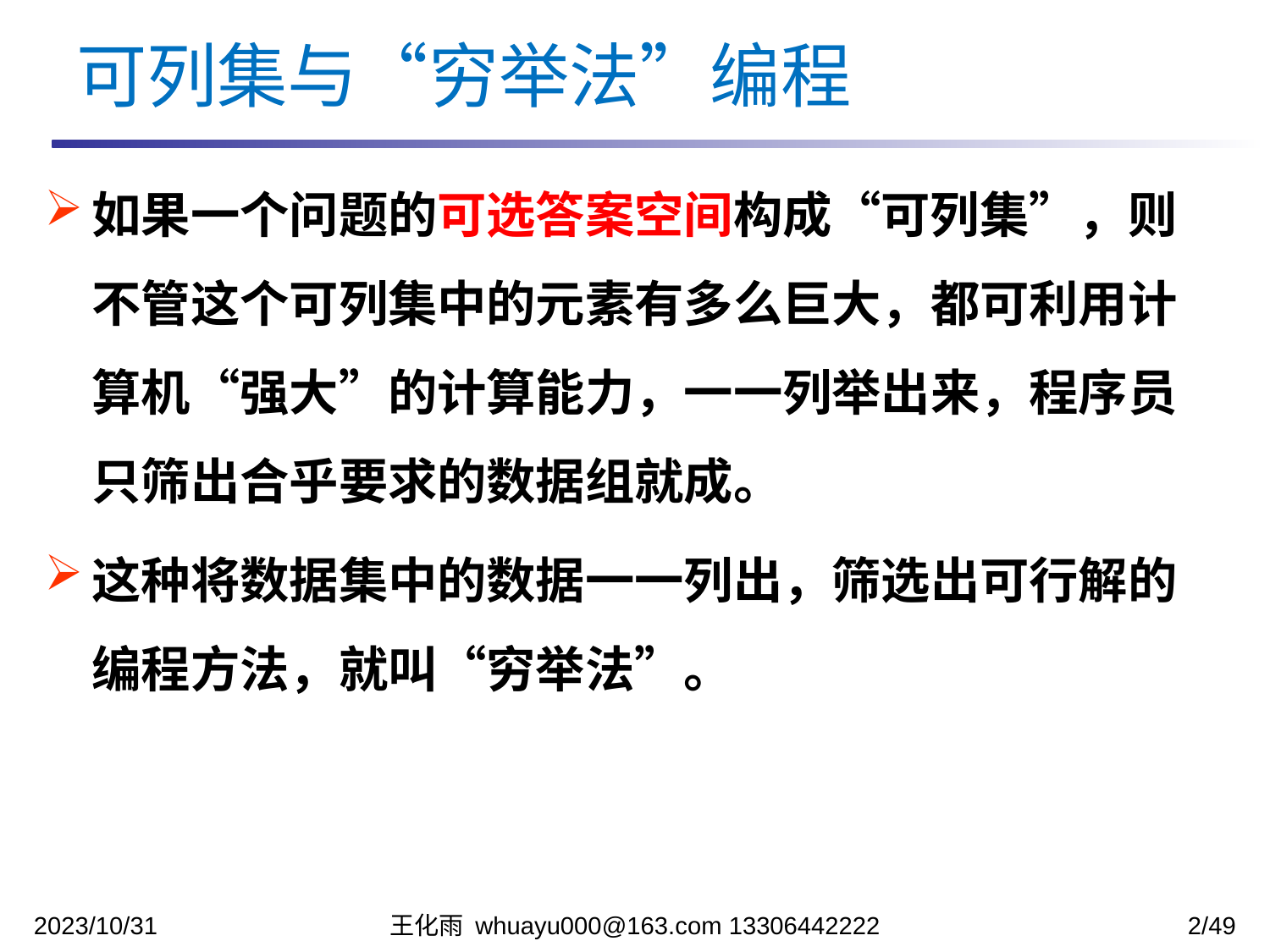

可列集与“穷举法”编程
如果一个问题的可选答案空间构成“可列集”，则不管这个可列集中的元素有多么巨大，都可利用计算机“强大”的计算能力，一一列举出来，程序员只筛出合乎要求的数据组就成。
这种将数据集中的数据一一列出，筛选出可行解的编程方法，就叫“穷举法”。
2023/10/31
王化雨 whuayu000@163.com 13306442222
2/49